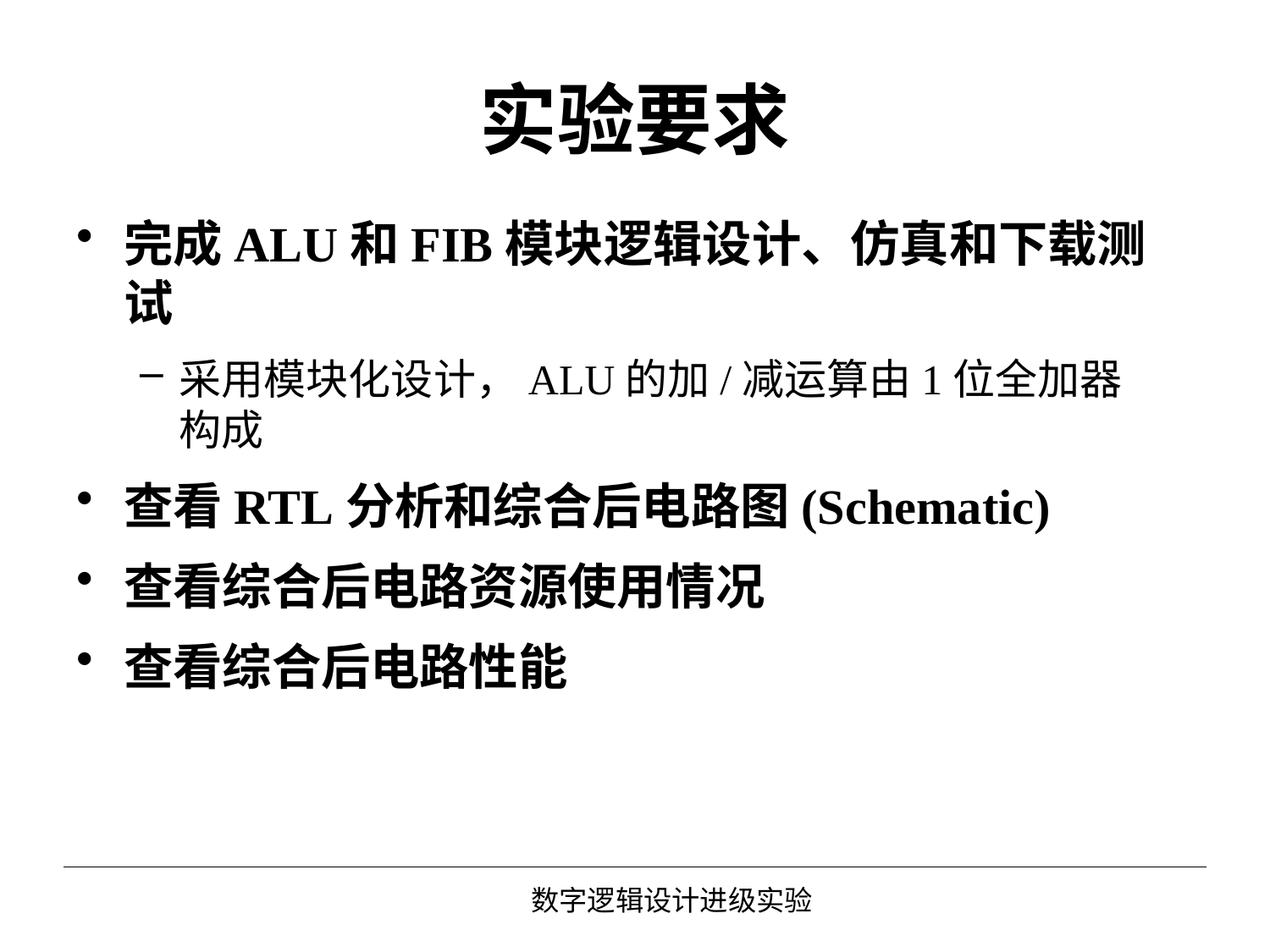

# 实验要求
完成ALU和FIB模块逻辑设计、仿真和下载测试
采用模块化设计，ALU的加/减运算由1位全加器构成
查看RTL分析和综合后电路图(Schematic)
查看综合后电路资源使用情况
查看综合后电路性能

数字逻辑设计进级实验
19